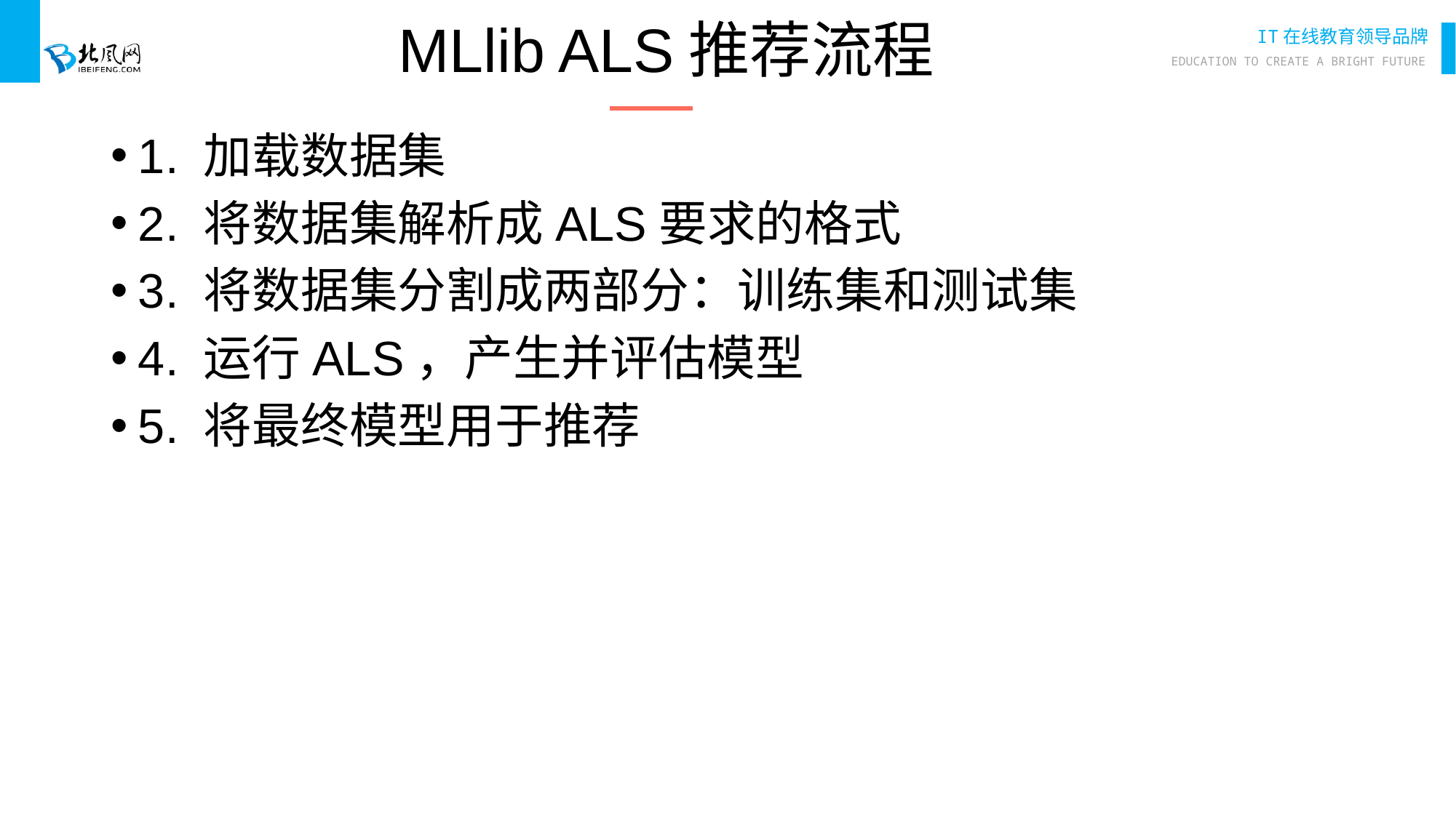

# MLlib ALS推荐流程
1. 加载数据集
2. 将数据集解析成ALS要求的格式
3. 将数据集分割成两部分：训练集和测试集
4. 运行ALS，产生并评估模型
5. 将最终模型用于推荐